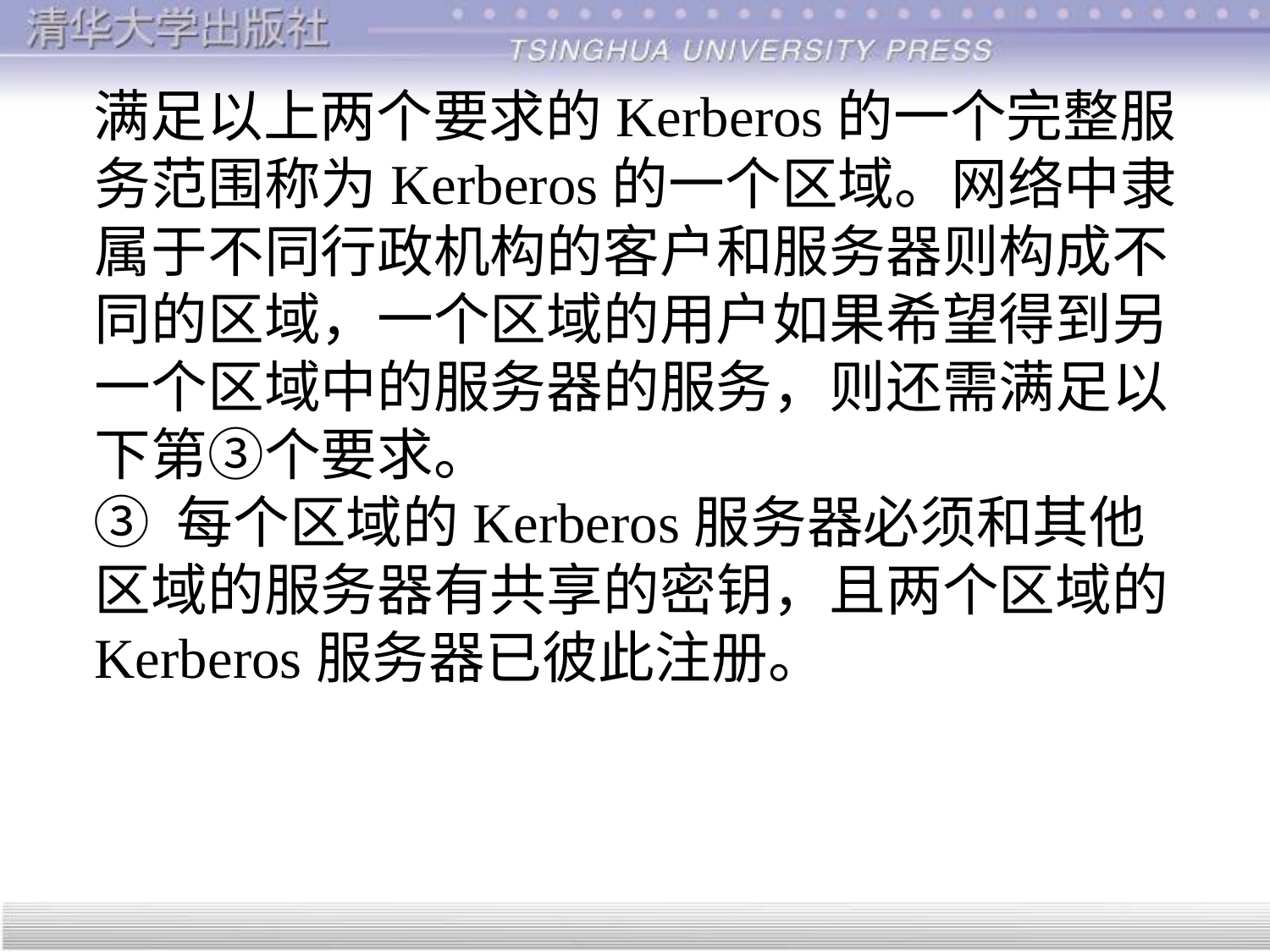

满足以上两个要求的Kerberos的一个完整服务范围称为Kerberos的一个区域。网络中隶属于不同行政机构的客户和服务器则构成不同的区域，一个区域的用户如果希望得到另一个区域中的服务器的服务，则还需满足以下第③个要求。
③ 每个区域的Kerberos服务器必须和其他区域的服务器有共享的密钥，且两个区域的Kerberos服务器已彼此注册。